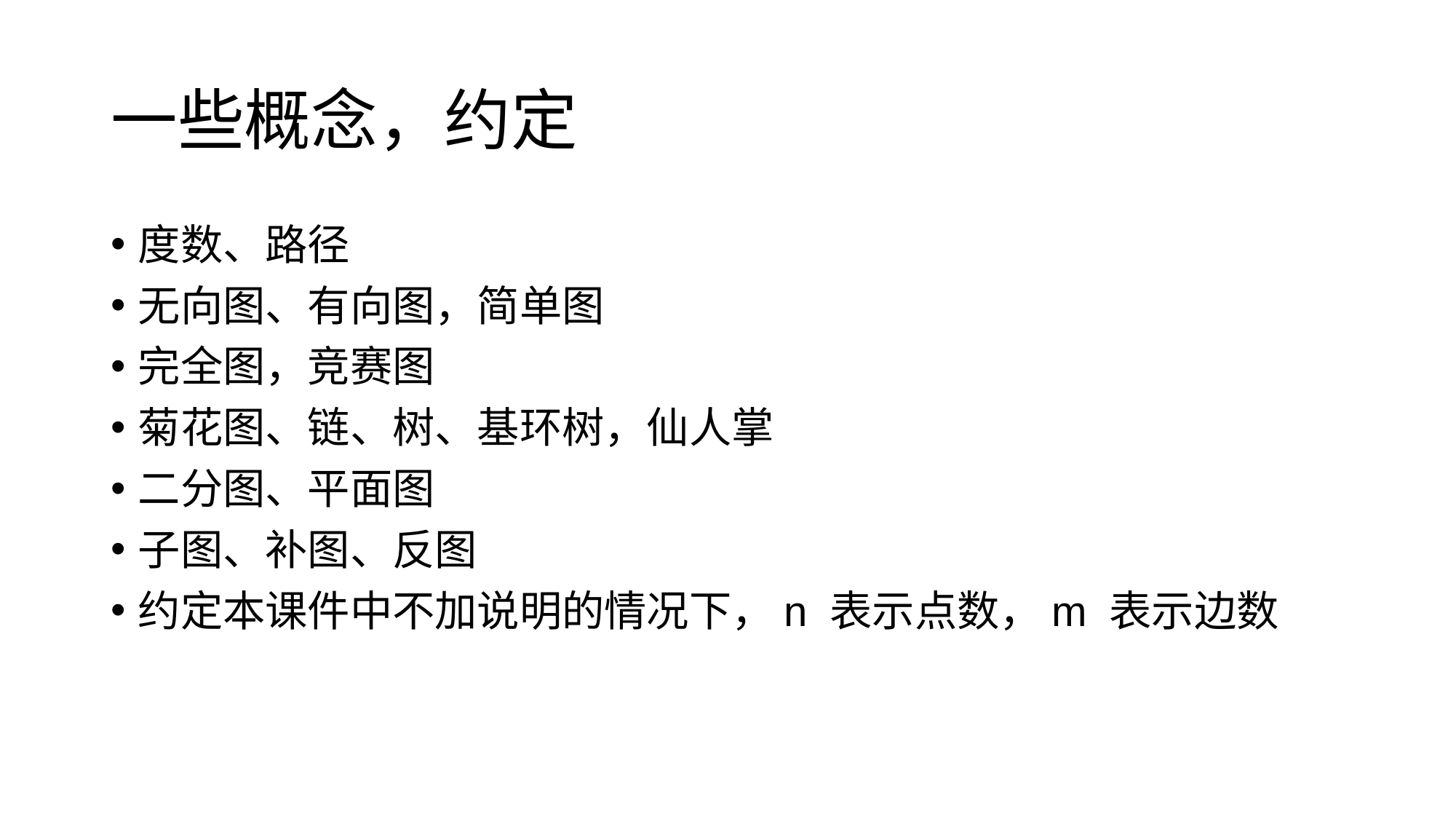

# 一些概念，约定
度数、路径
无向图、有向图，简单图
完全图，竞赛图
菊花图、链、树、基环树，仙人掌
二分图、平面图
子图、补图、反图
约定本课件中不加说明的情况下，n 表示点数，m 表示边数